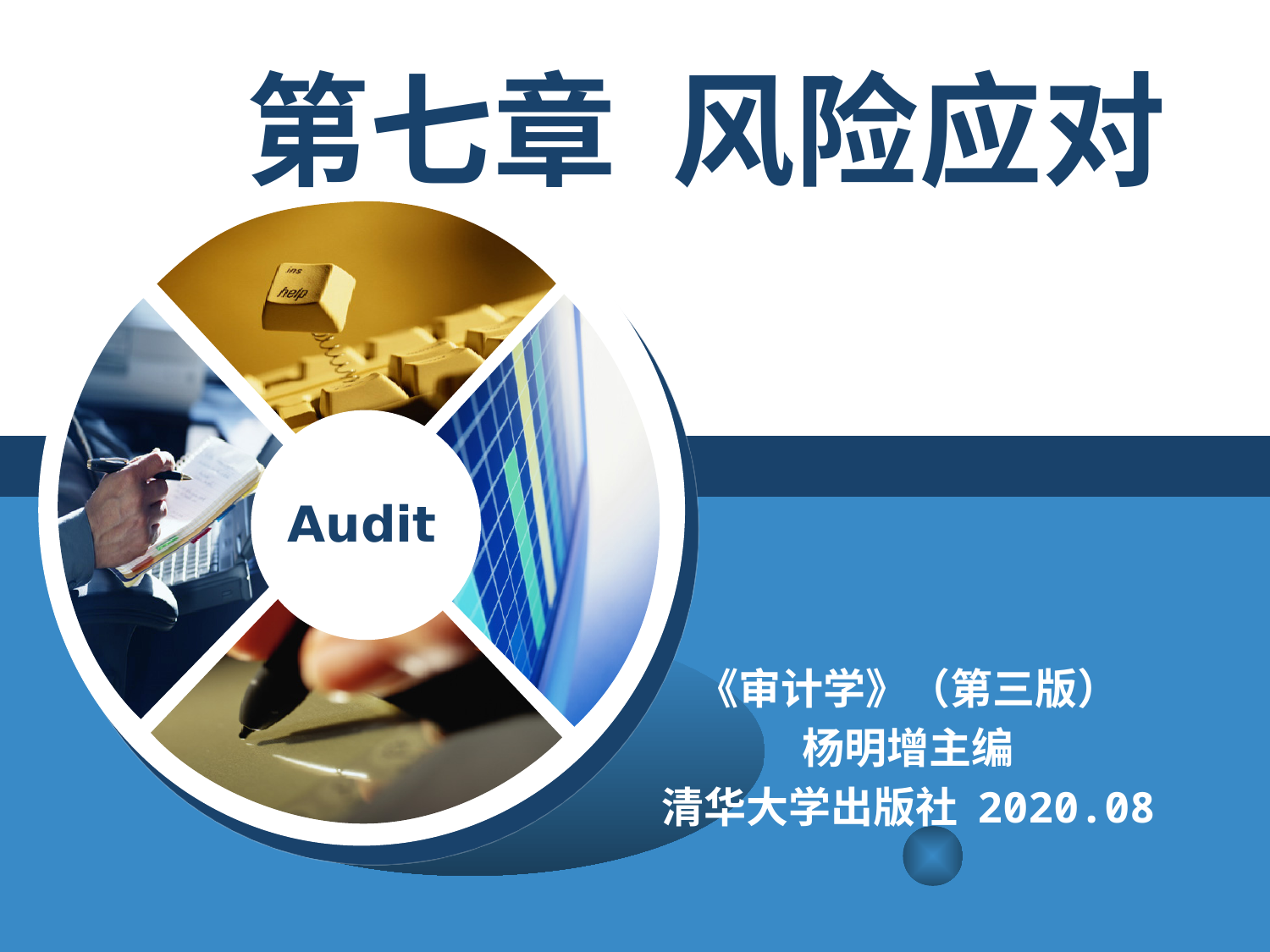

# 第七章  风险应对
《审计学》（第三版）
杨明增主编
清华大学出版社 2020.08